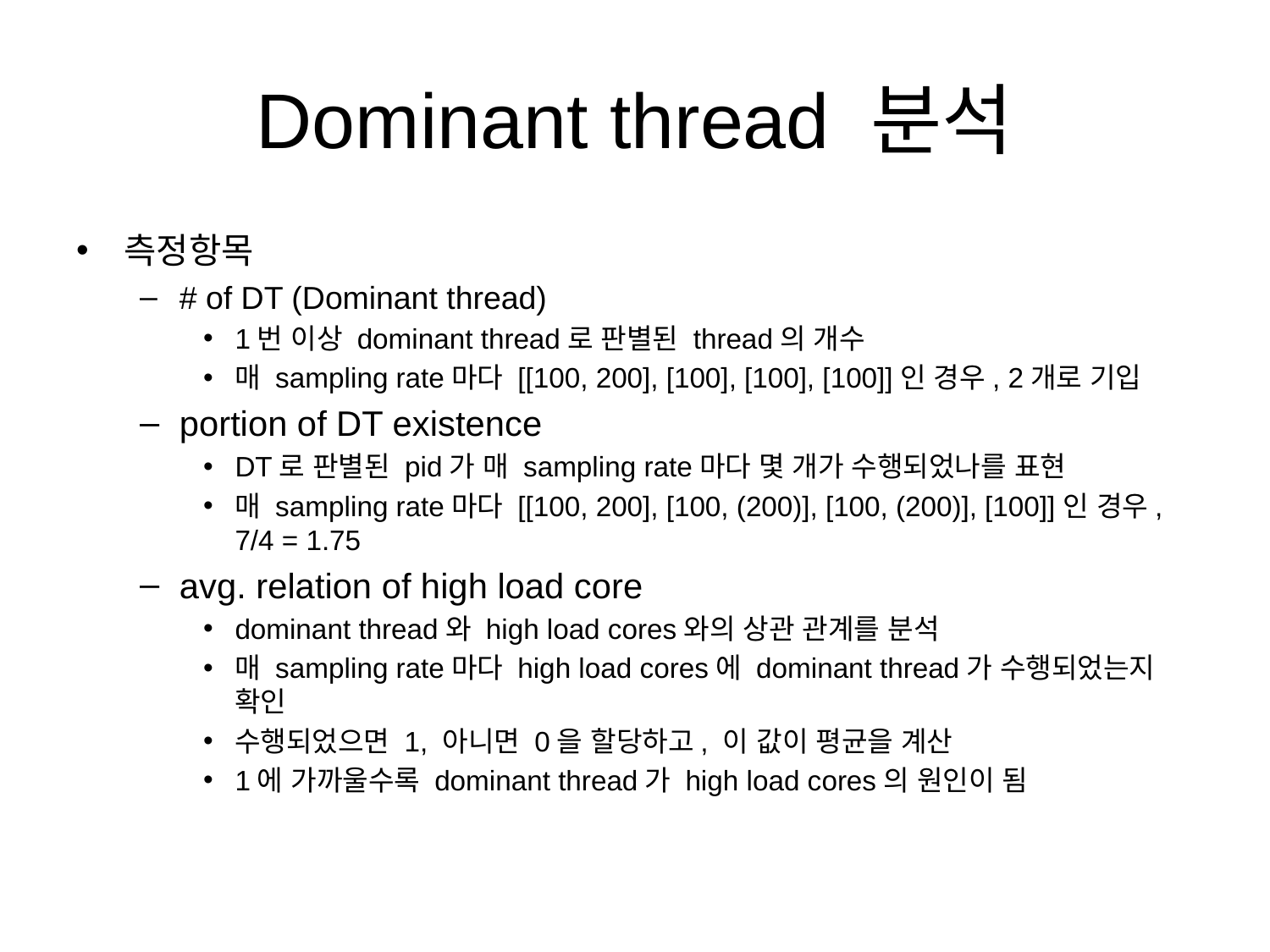

# Dominant thread 분석
측정항목
# of DT (Dominant thread)
1번 이상 dominant thread로 판별된 thread의 개수
매 sampling rate마다 [[100, 200], [100], [100], [100]]인 경우, 2개로 기입
portion of DT existence
DT로 판별된 pid가 매 sampling rate마다 몇 개가 수행되었나를 표현
매 sampling rate마다 [[100, 200], [100, (200)], [100, (200)], [100]]인 경우, 7/4 = 1.75
avg. relation of high load core
dominant thread와 high load cores와의 상관 관계를 분석
매 sampling rate마다 high load cores에 dominant thread가 수행되었는지 확인
수행되었으면 1, 아니면 0을 할당하고, 이 값이 평균을 계산
1에 가까울수록 dominant thread가 high load cores의 원인이 됨